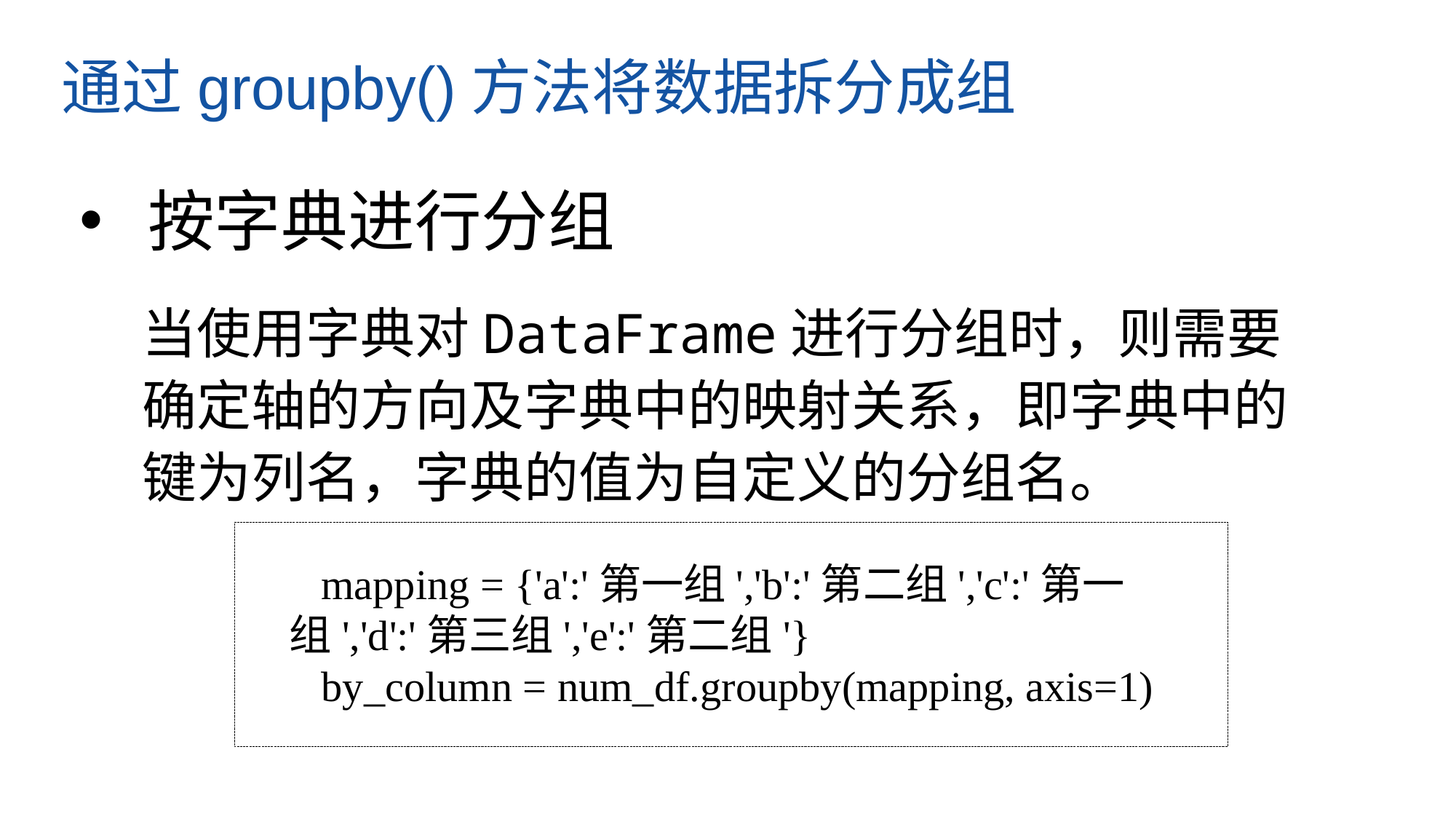

通过groupby()方法将数据拆分成组
按字典进行分组
当使用字典对DataFrame进行分组时，则需要确定轴的方向及字典中的映射关系，即字典中的键为列名，字典的值为自定义的分组名。

mapping = {'a':'第一组','b':'第二组','c':'第一组','d':'第三组','e':'第二组'}
by_column = num_df.groupby(mapping, axis=1)